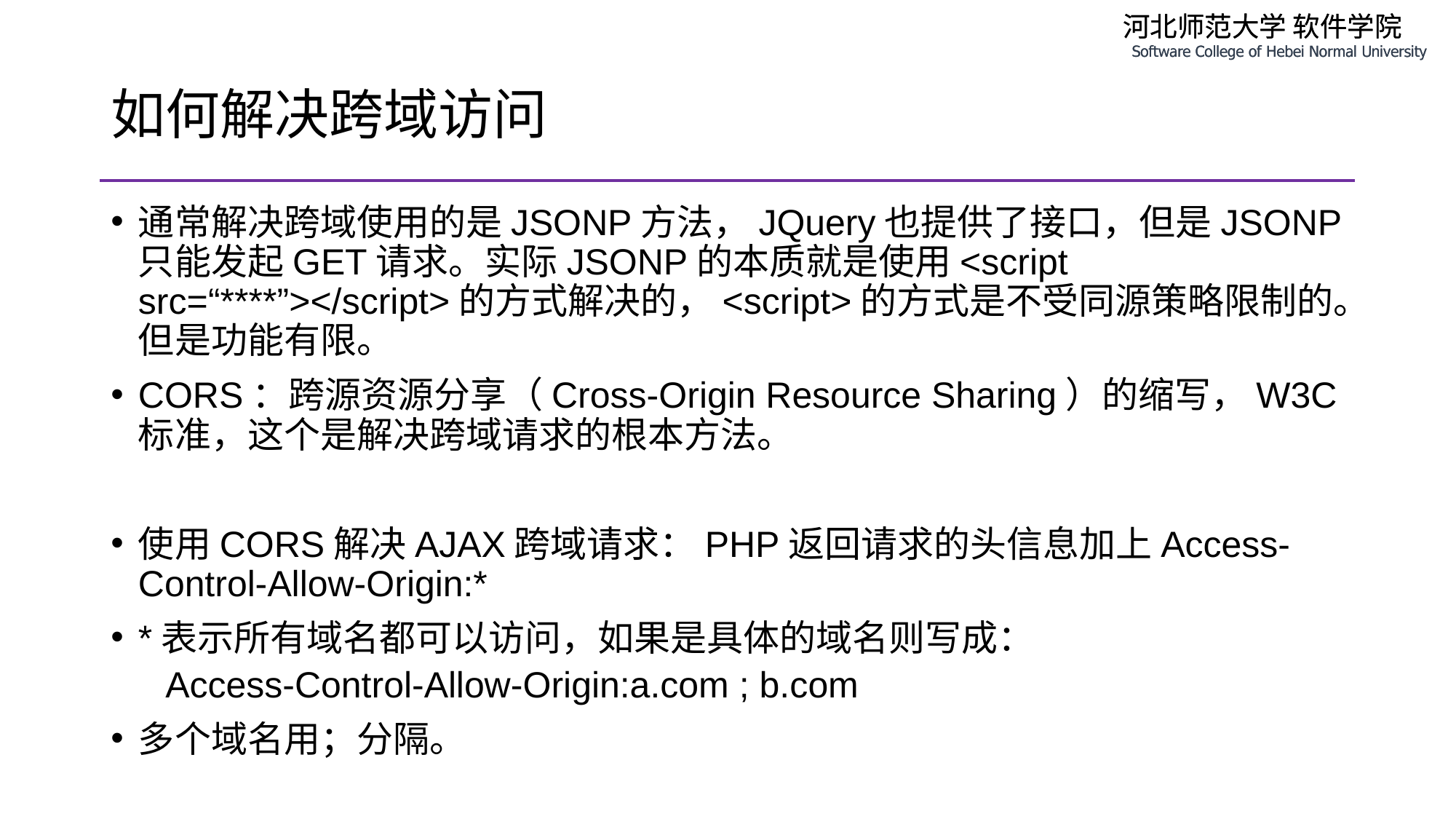

# 如何解决跨域访问
通常解决跨域使用的是JSONP方法，JQuery也提供了接口，但是JSONP只能发起GET请求。实际JSONP的本质就是使用<script src=“****”></script>的方式解决的，<script>的方式是不受同源策略限制的。但是功能有限。
CORS：跨源资源分享（Cross-Origin Resource Sharing）的缩写，W3C标准，这个是解决跨域请求的根本方法。

使用CORS解决AJAX跨域请求：PHP返回请求的头信息加上Access-Control-Allow-Origin:*
*表示所有域名都可以访问，如果是具体的域名则写成：
Access-Control-Allow-Origin:a.com ; b.com
多个域名用；分隔。